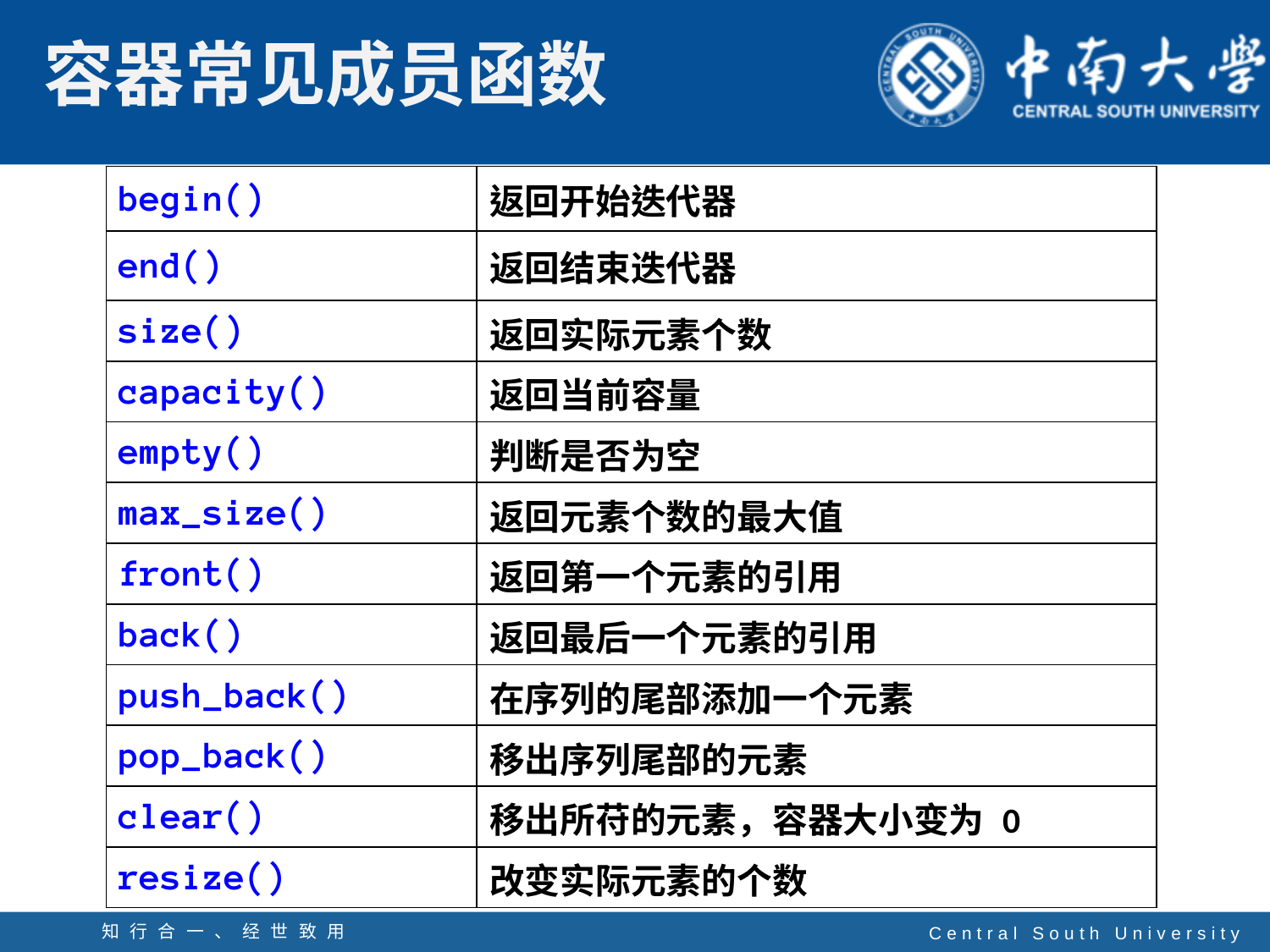

| begin() | 返回开始迭代器 |
| --- | --- |
| end() | 返回结束迭代器 |
| size() | 返回实际元素个数 |
| capacity() | 返回当前容量 |
| empty() | 判断是否为空 |
| max\_size() | 返回元素个数的最大值 |
| front() | 返回第一个元素的引用 |
| back() | 返回最后一个元素的引用 |
| push\_back() | 在序列的尾部添加一个元素 |
| pop\_back() | 移出序列尾部的元素 |
| clear() | 移出所苻的元素，容器大小变为 0 |
| resize() | 改变实际元素的个数 |

知行合一、经世致用
自强不息 厚德载物
Central South University
33